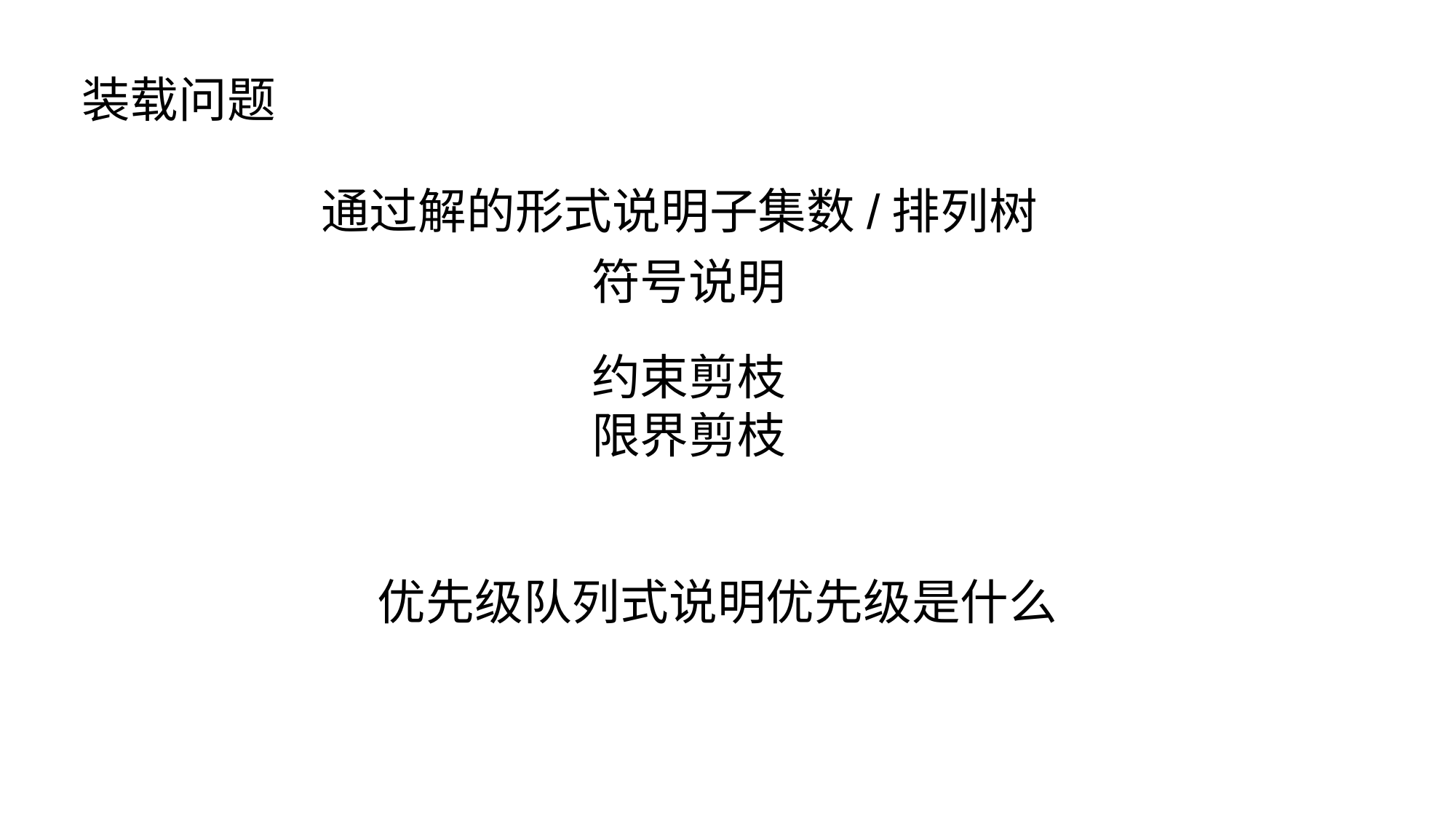

装载问题
通过解的形式说明子集数/排列树
符号说明
约束剪枝
限界剪枝
优先级队列式说明优先级是什么